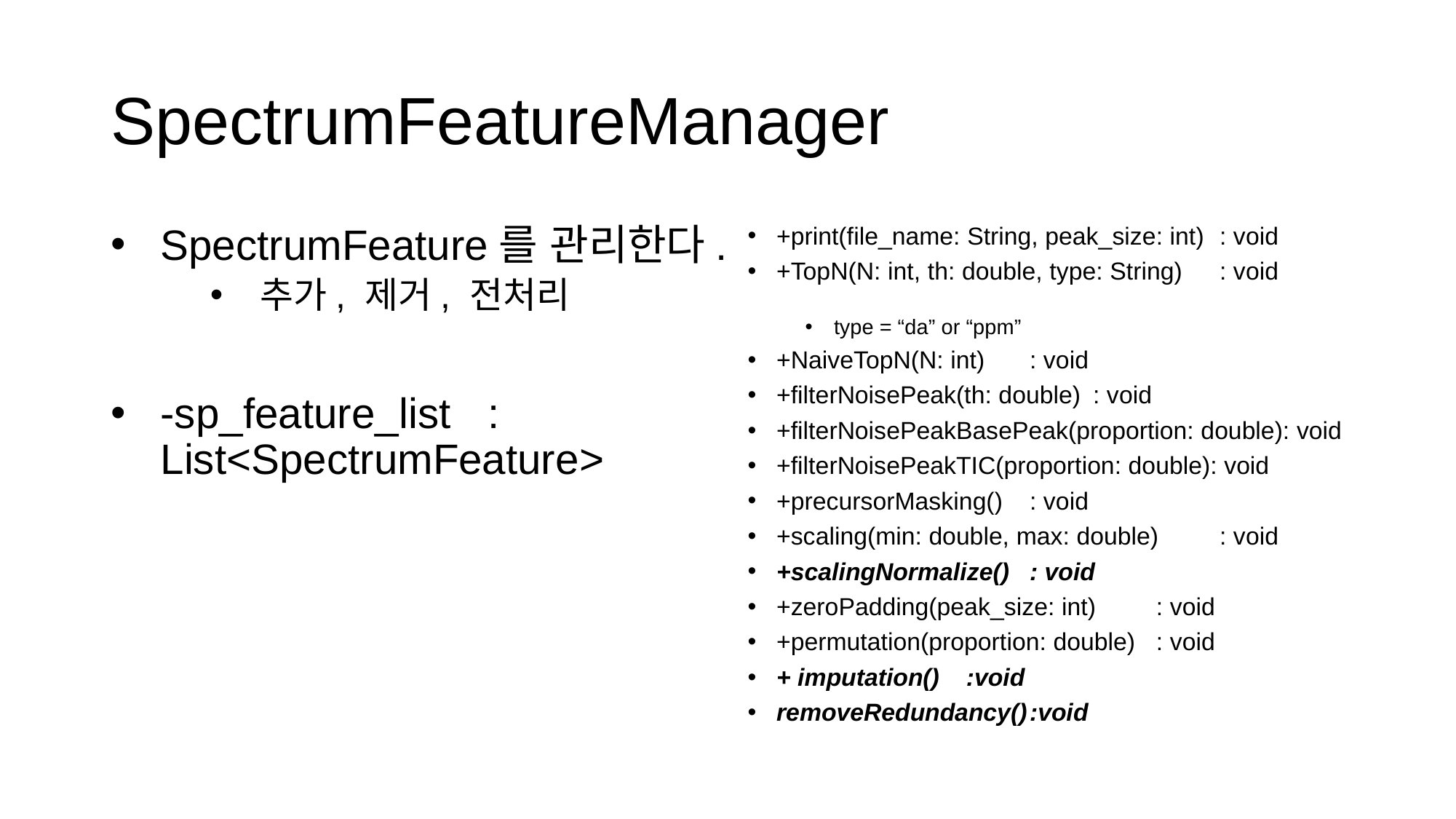

# SpectrumFeatureManager
SpectrumFeature를 관리한다.
추가, 제거, 전처리

-sp_feature_list	: List<SpectrumFeature>
+print(file_name: String, peak_size: int)	: void
+TopN(N: int, th: double, type: String)	: void
type = “da” or “ppm”
+NaiveTopN(N: int)		: void
+filterNoisePeak(th: double)		: void
+filterNoisePeakBasePeak(proportion: double): void
+filterNoisePeakTIC(proportion: double): void
+precursorMasking()		: void
+scaling(min: double, max: double)	: void
+scalingNormalize()		: void
+zeroPadding(peak_size: int)		: void
+permutation(proportion: double)	: void
+ imputation()			:void
removeRedundancy()		:void